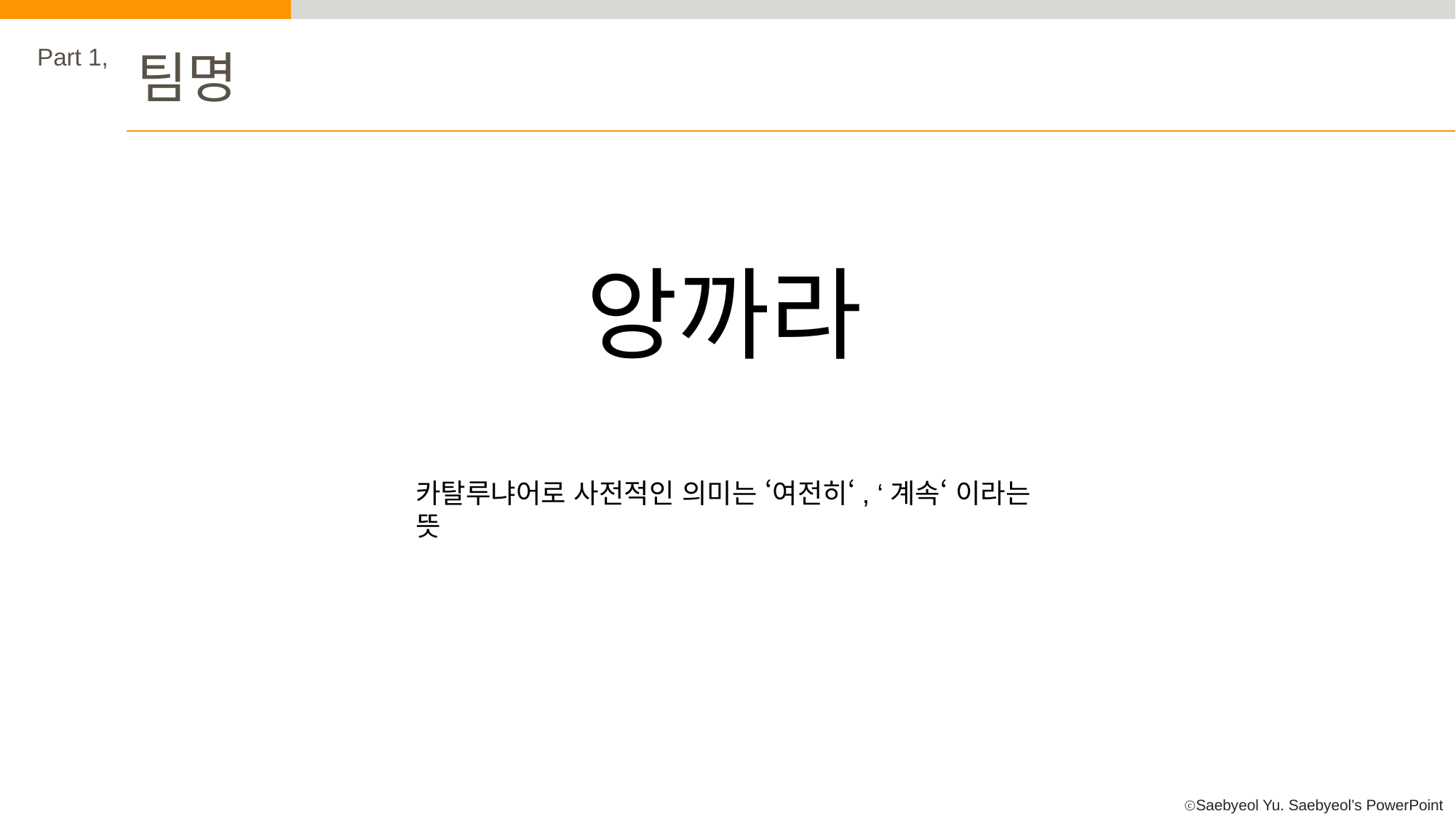

Part 1,
팀명
앙까라
카탈루냐어로 사전적인 의미는 ‘여전히‘, ‘계속‘ 이라는 뜻